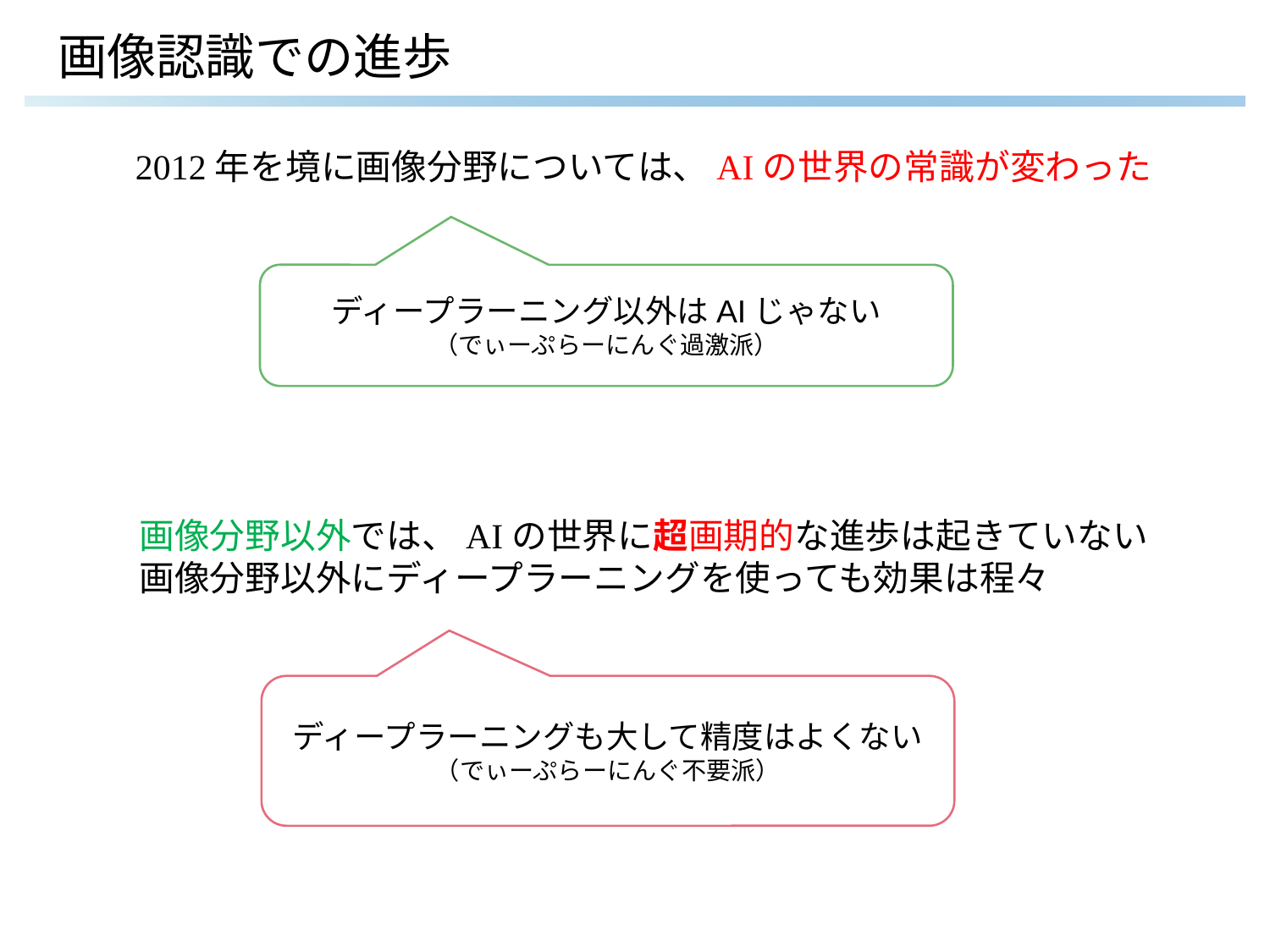

# 画像認識での進歩
2012年を境に画像分野については、AIの世界の常識が変わった
ディープラーニング以外はAIじゃない
（でぃーぷらーにんぐ過激派）
画像分野以外では、AIの世界に超画期的な進歩は起きていない
画像分野以外にディープラーニングを使っても効果は程々
ディープラーニングも大して精度はよくない
（でぃーぷらーにんぐ不要派）